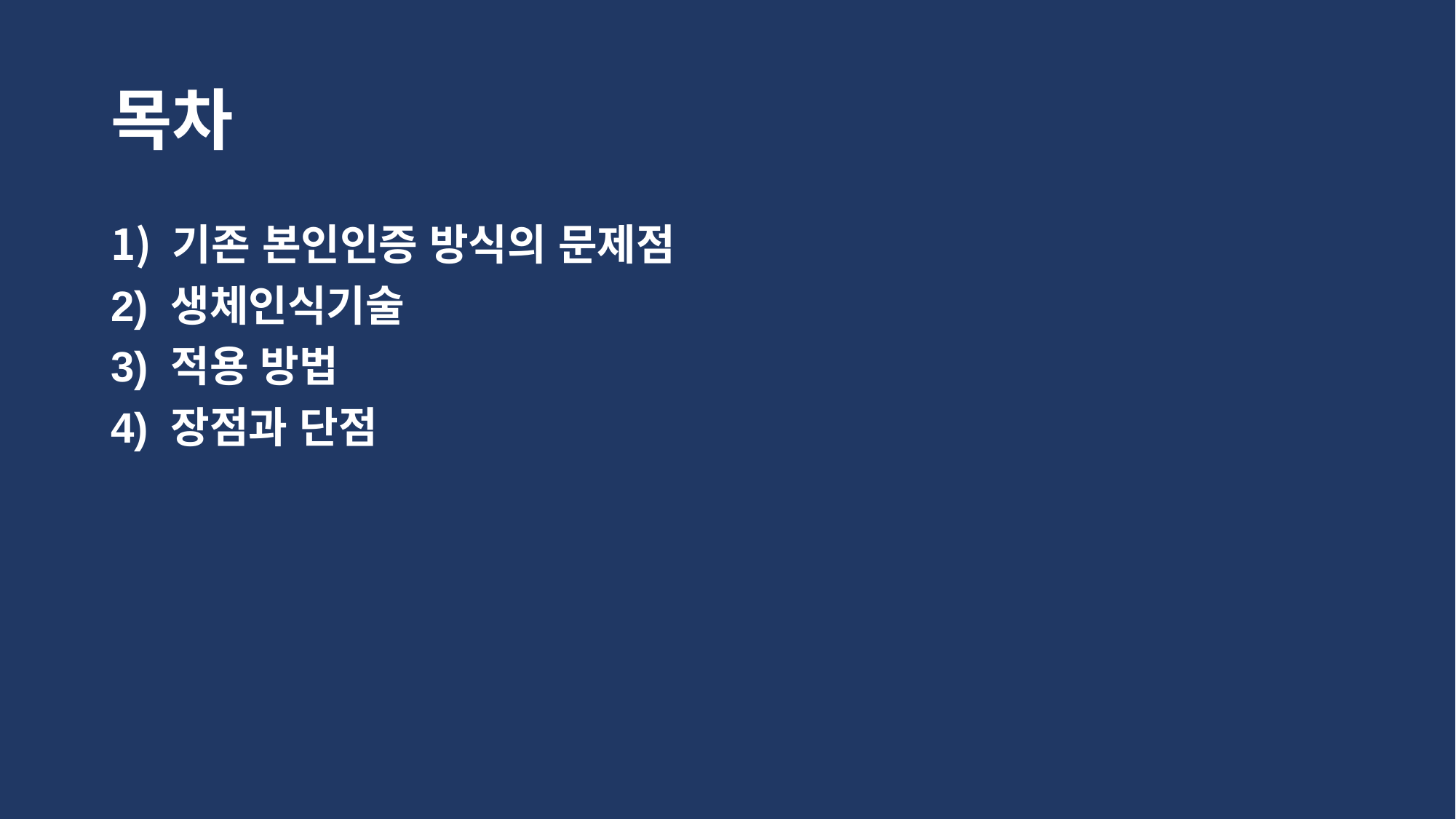

# 목차
기존 본인인증 방식의 문제점
2) 생체인식기술
3) 적용 방법
4) 장점과 단점